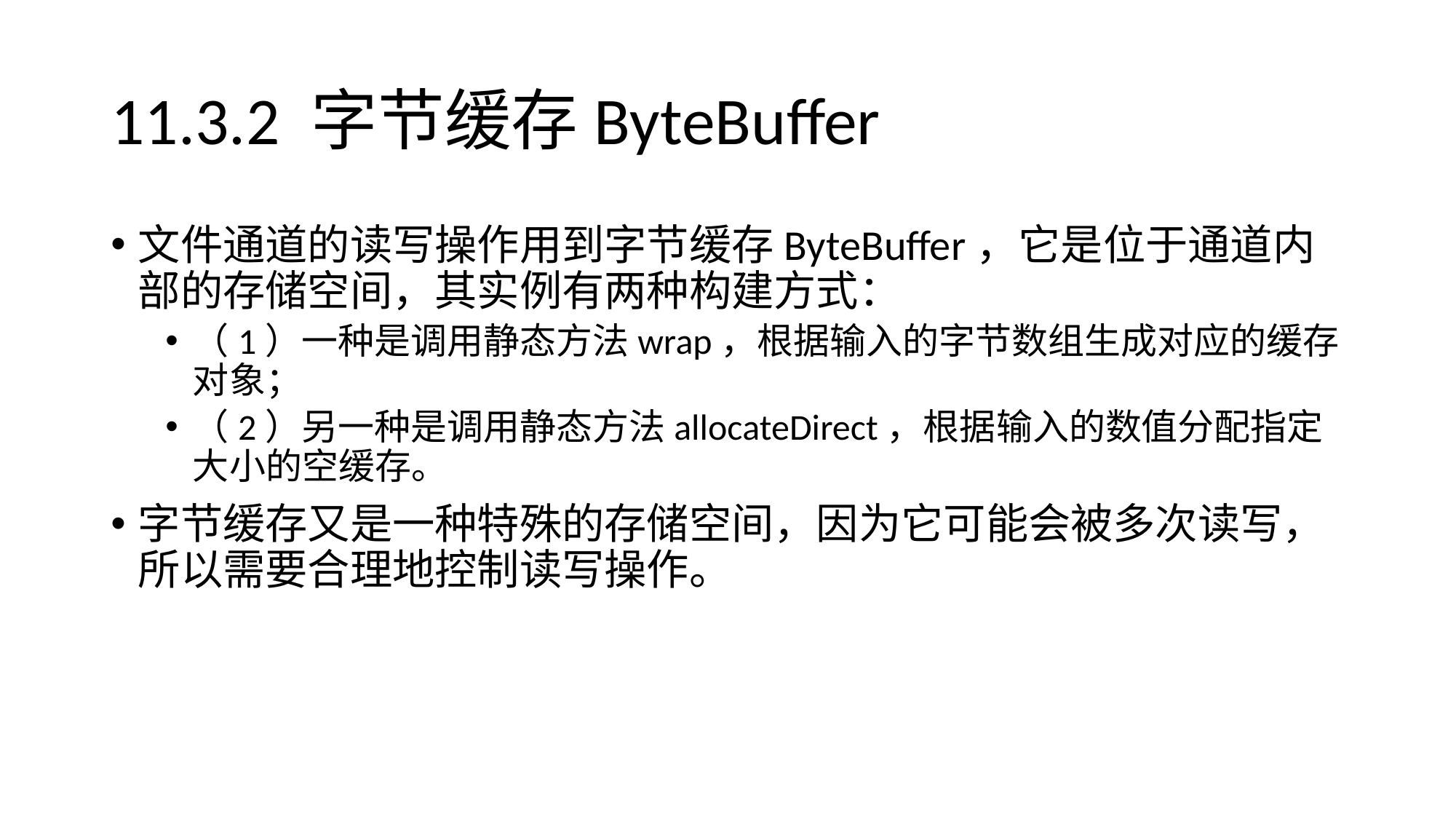

# 11.3.2 字节缓存ByteBuffer
文件通道的读写操作用到字节缓存ByteBuffer，它是位于通道内部的存储空间，其实例有两种构建方式：
（1）一种是调用静态方法wrap，根据输入的字节数组生成对应的缓存对象；
（2）另一种是调用静态方法allocateDirect，根据输入的数值分配指定大小的空缓存。
字节缓存又是一种特殊的存储空间，因为它可能会被多次读写，所以需要合理地控制读写操作。